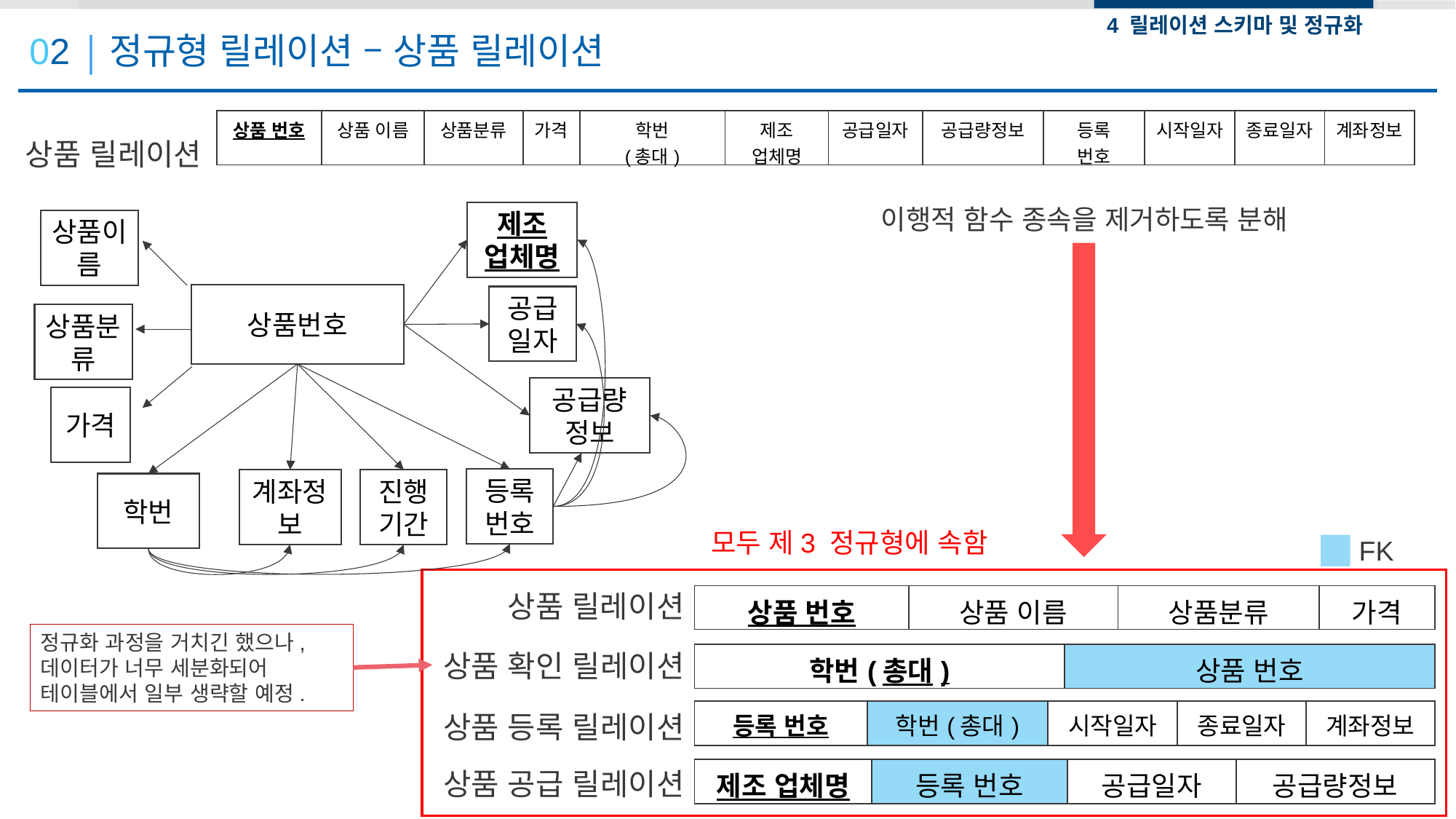

4 릴레이션 스키마 및 정규화
02   정규형 릴레이션 – 상품 릴레이션
PROBLEM
| 상품 번호 | 상품 이름 | 상품분류 | 가격 | 학번 (총대) | 제조 업체명 | 공급일자 | 공급량정보 | 등록 번호 | 시작일자 | 종료일자 | 계좌정보 |
| --- | --- | --- | --- | --- | --- | --- | --- | --- | --- | --- | --- |
상품 릴레이션
이행적 함수 종속을 제거하도록 분해
제조
업체명
상품이름
상품번호
공급일자
상품분류

공급량정보
가격
등록번호
진행기간
계좌정보
학번
모두 제3 정규형에 속함
FK

상품 릴레이션
| 상품 번호 | 상품 이름 | 상품분류 | 가격 |
| --- | --- | --- | --- |
정규화 과정을 거치긴 했으나, 데이터가 너무 세분화되어 테이블에서 일부 생략할 예정.
상품 확인 릴레이션
| 학번(총대) | 상품 번호 |
| --- | --- |
| 등록 번호 | 학번(총대) | 시작일자 | 종료일자 | 계좌정보 |
| --- | --- | --- | --- | --- |
상품 등록 릴레이션
상품 공급 릴레이션
| 제조 업체명 | 등록 번호 | 공급일자 | 공급량정보 |
| --- | --- | --- | --- |